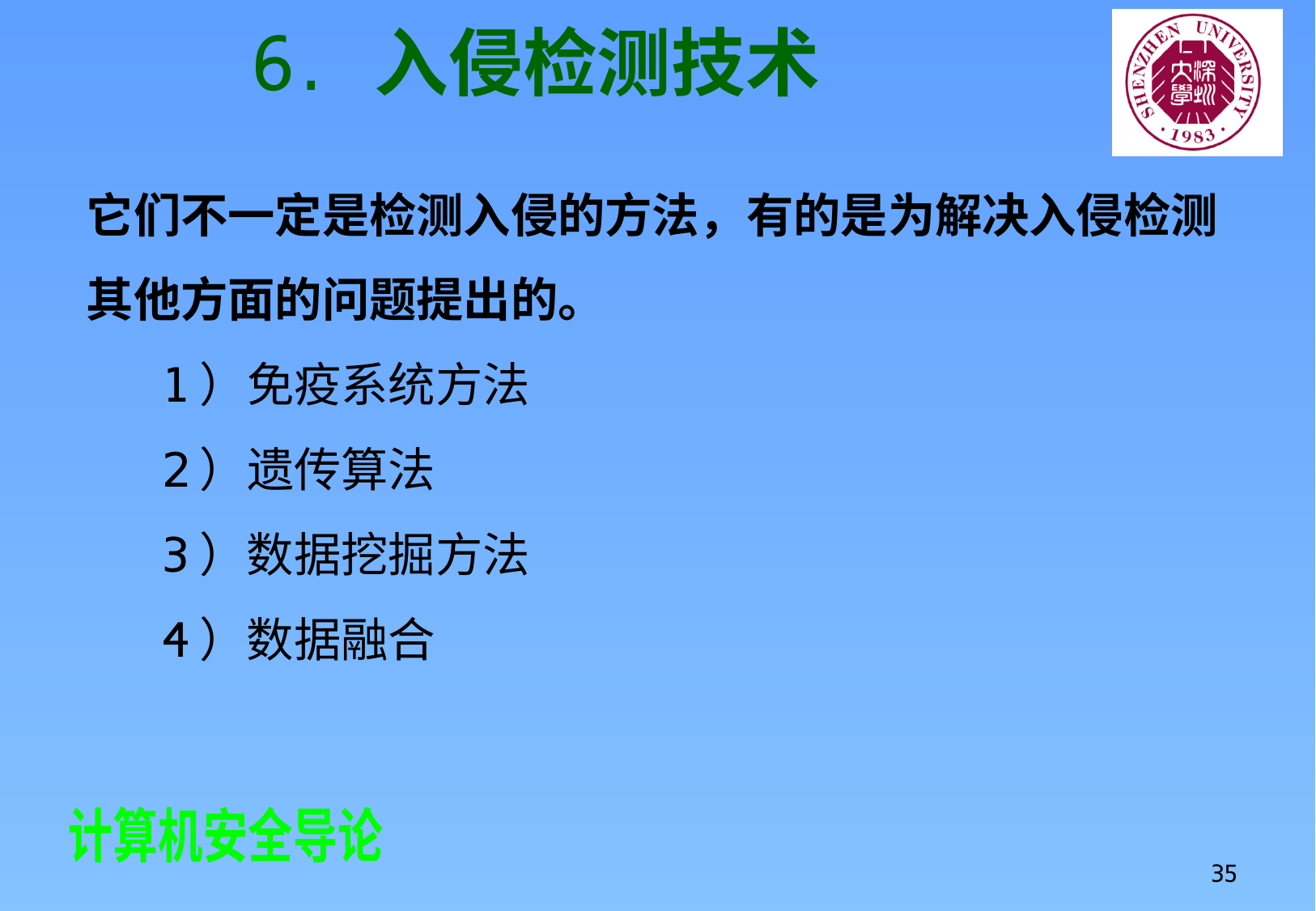

# 6.	入侵检测技术
它们不一定是检测入侵的方法，有的是为解决入侵检测其他方面的问题提出的。
1）免疫系统方法
2）遗传算法
3）数据挖掘方法
4）数据融合

35